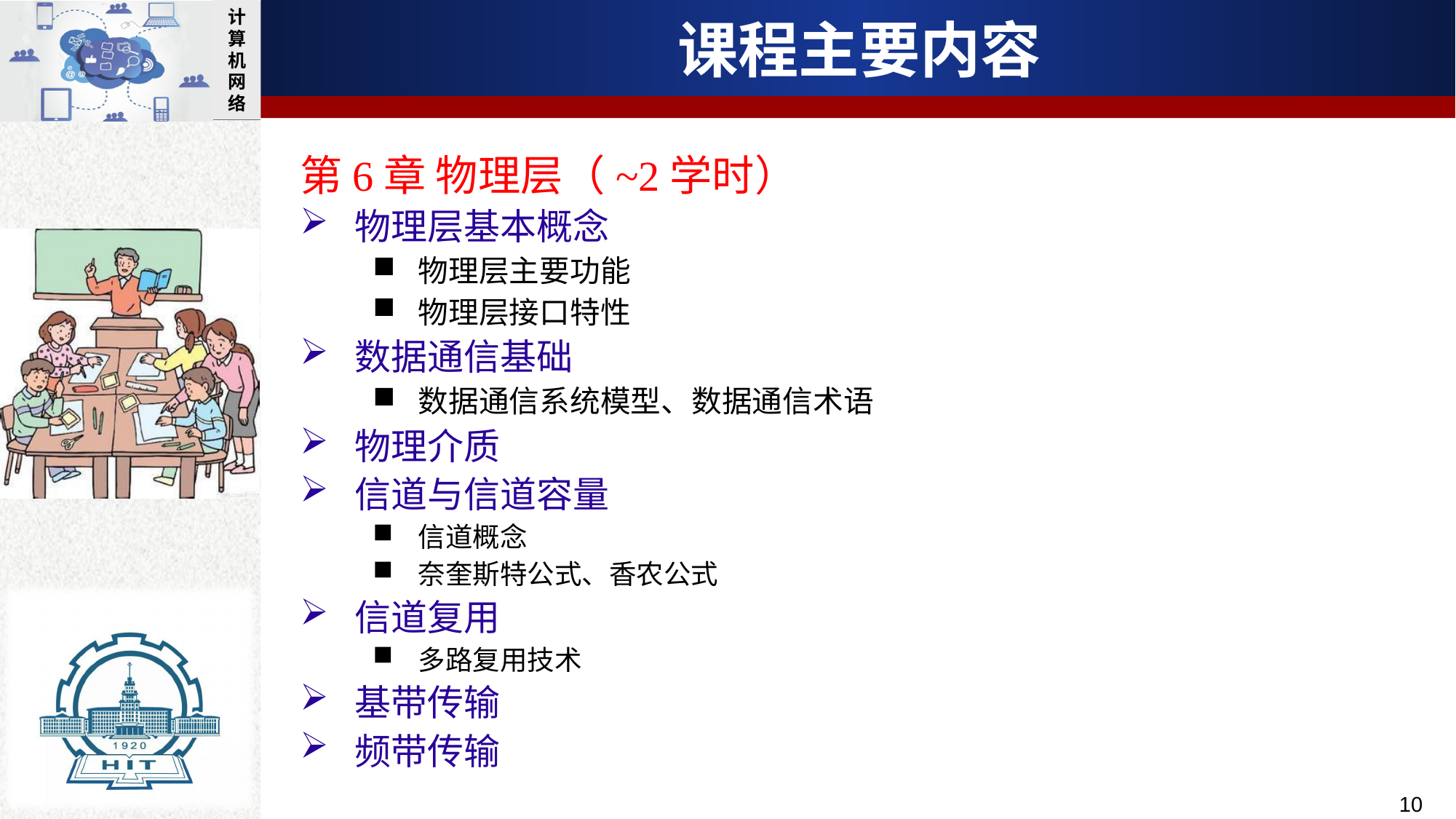

# 课程主要内容
第6章 物理层（~2学时）
物理层基本概念
物理层主要功能
物理层接口特性
数据通信基础
数据通信系统模型、数据通信术语
物理介质
信道与信道容量
信道概念
奈奎斯特公式、香农公式
信道复用
多路复用技术
基带传输
频带传输
10